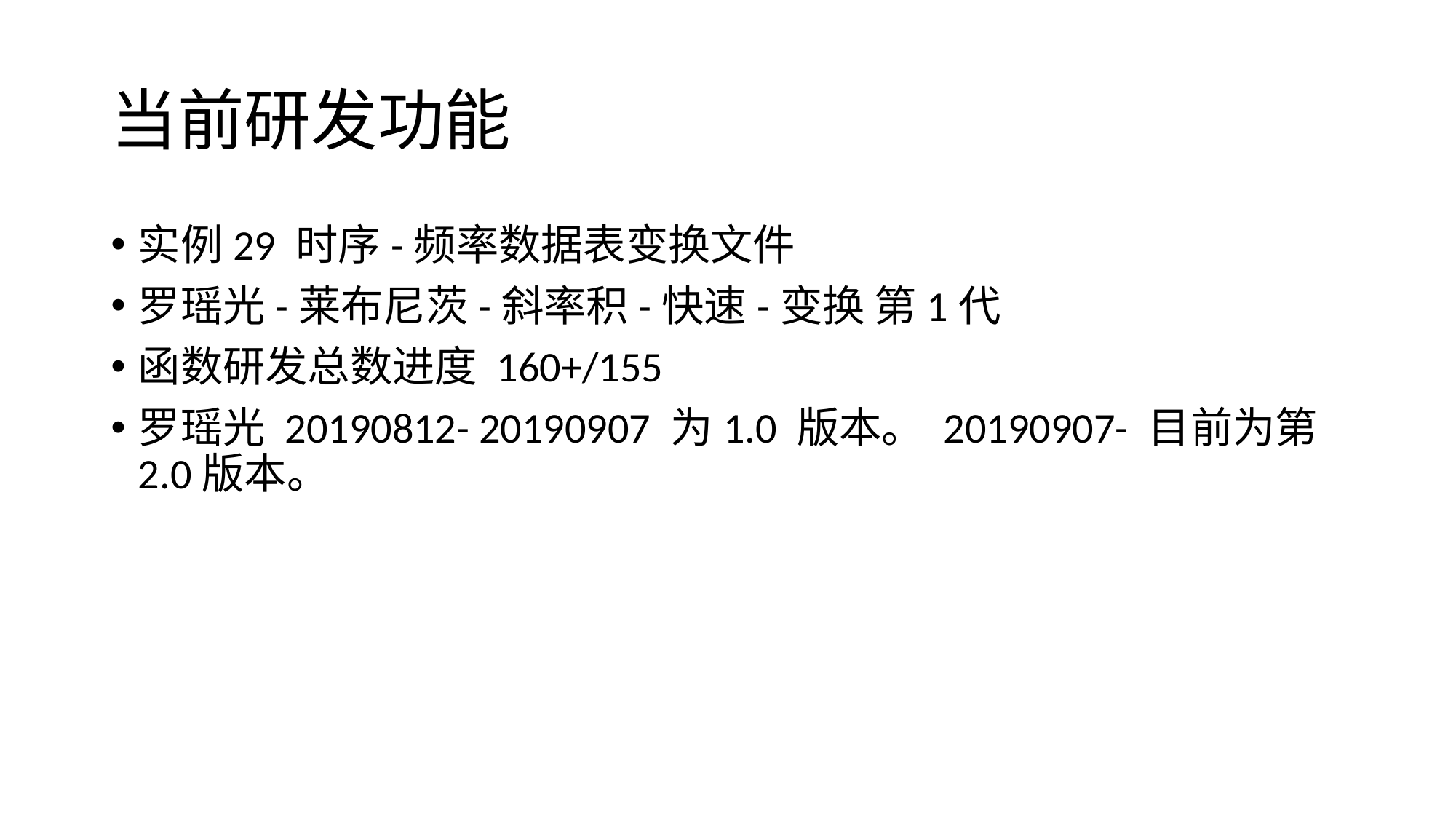

# 当前研发功能
实例29 时序-频率数据表变换文件
罗瑶光-莱布尼茨-斜率积-快速-变换 第1代
函数研发总数进度 160+/155
罗瑶光 20190812- 20190907 为1.0 版本。 20190907- 目前为第2.0版本。